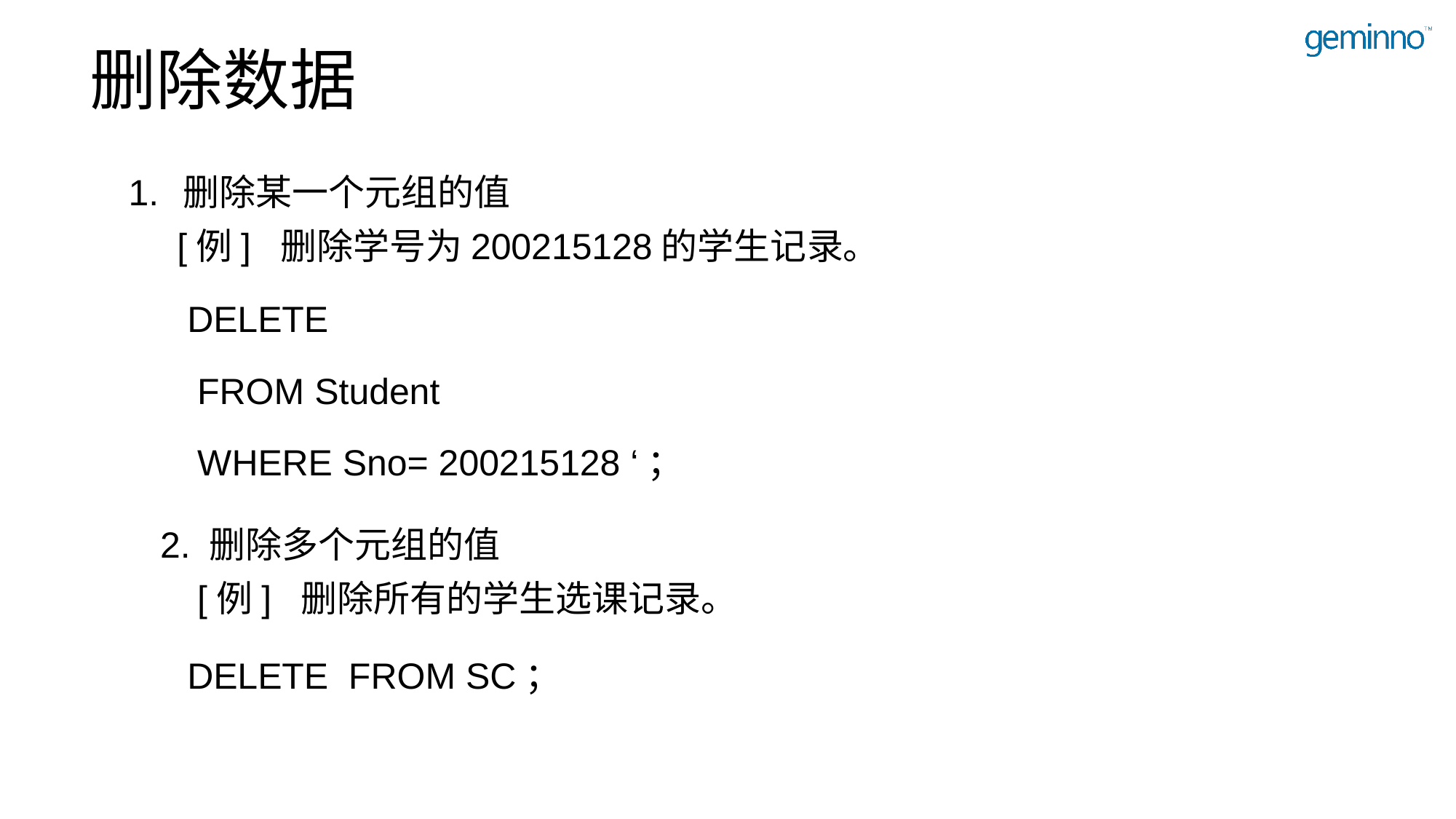

# 删除数据
删除某一个元组的值
       [例]  删除学号为200215128的学生记录。
        DELETE
         FROM Student
         WHERE Sno= 200215128 ‘；
2. 删除多个元组的值
         [例]  删除所有的学生选课记录。
        DELETE  FROM SC；